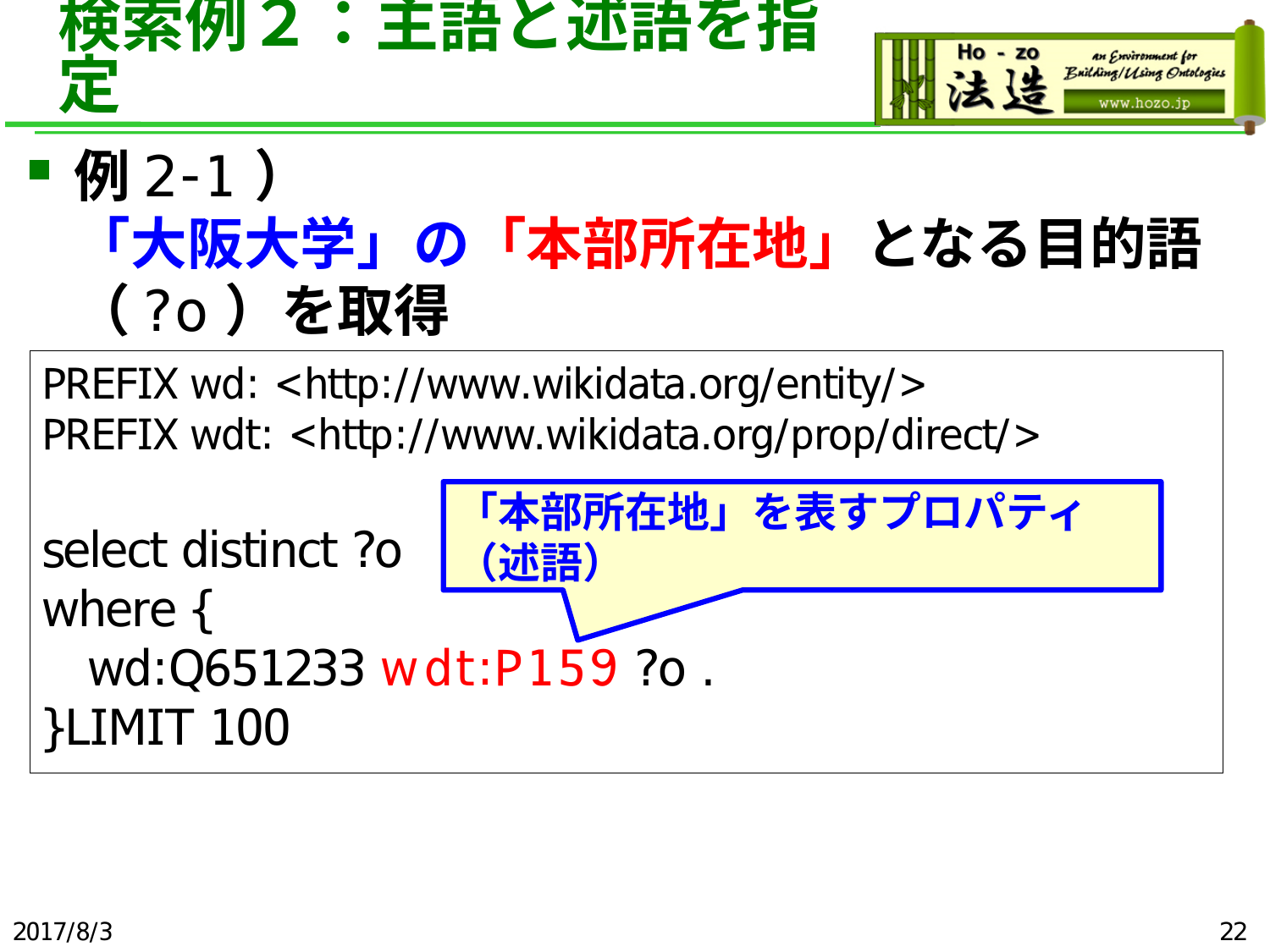

# 検索例２：主語と述語を指定
例2-1）
「大阪大学」の「本部所在地」となる目的語（?o）を取得

PREFIX wd: <http://www.wikidata.org/entity/>
PREFIX wdt: <http://www.wikidata.org/prop/direct/>

select distinct ?o
where {
   wd:Q651233 wdt:P159 ?o .
}LIMIT 100
「本部所在地」を表すプロパティ（述語）
2017/8/3
22